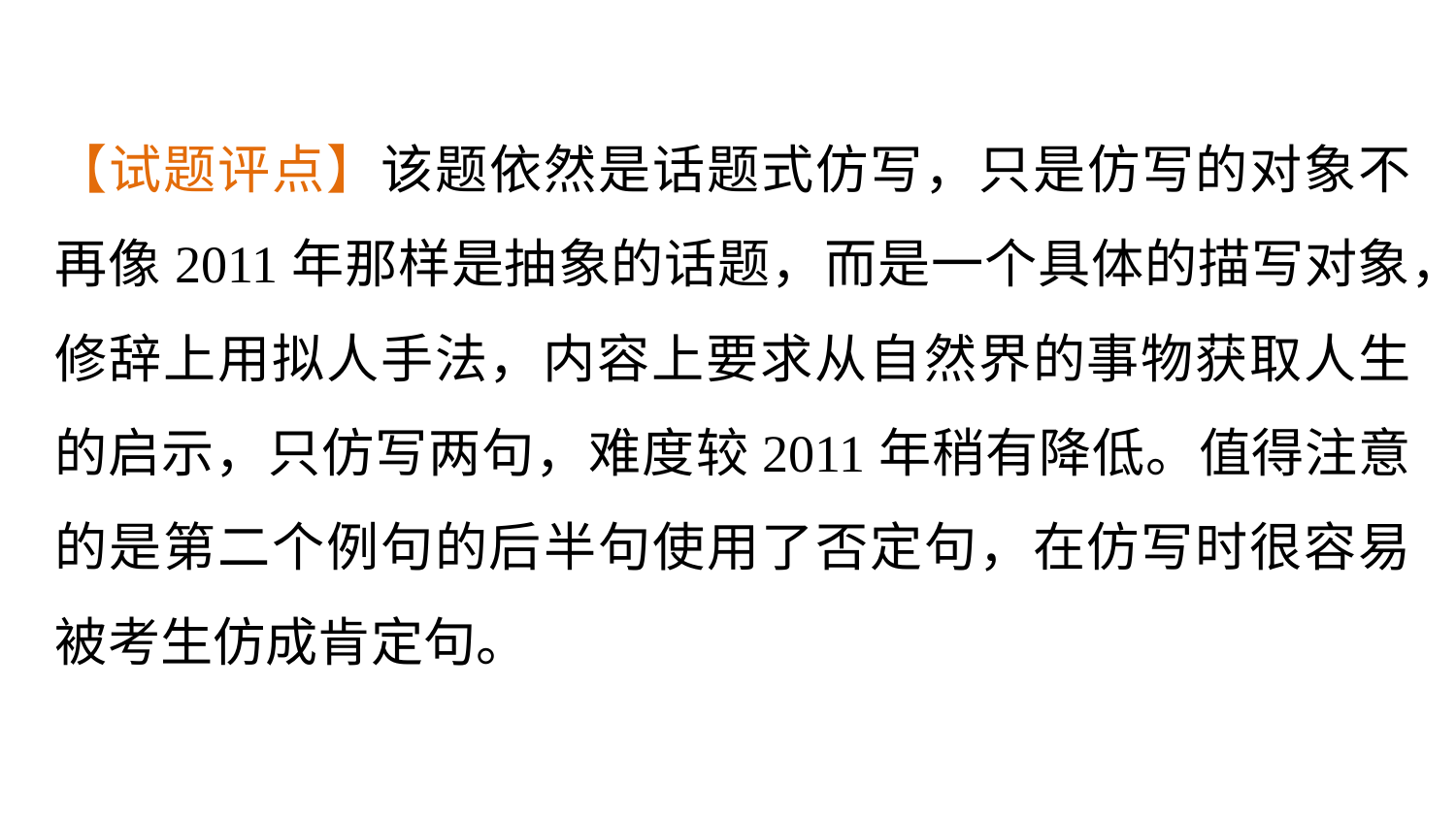

【试题评点】该题依然是话题式仿写，只是仿写的对象不再像2011年那样是抽象的话题，而是一个具体的描写对象，修辞上用拟人手法，内容上要求从自然界的事物获取人生的启示，只仿写两句，难度较2011年稍有降低。值得注意的是第二个例句的后半句使用了否定句，在仿写时很容易被考生仿成肯定句。